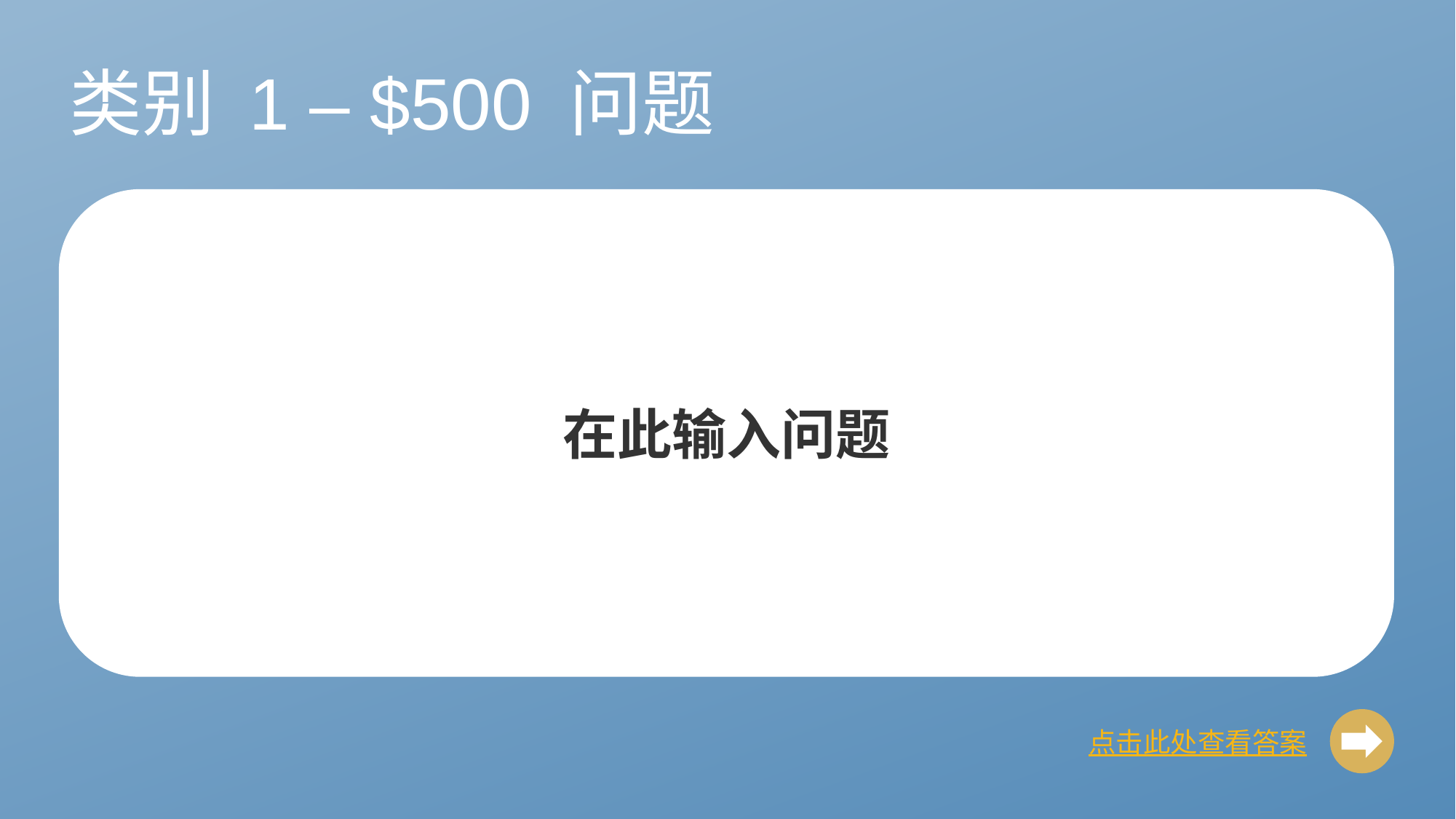

# 类别 1 – $500 问题
在此输入问题

点击此处查看答案